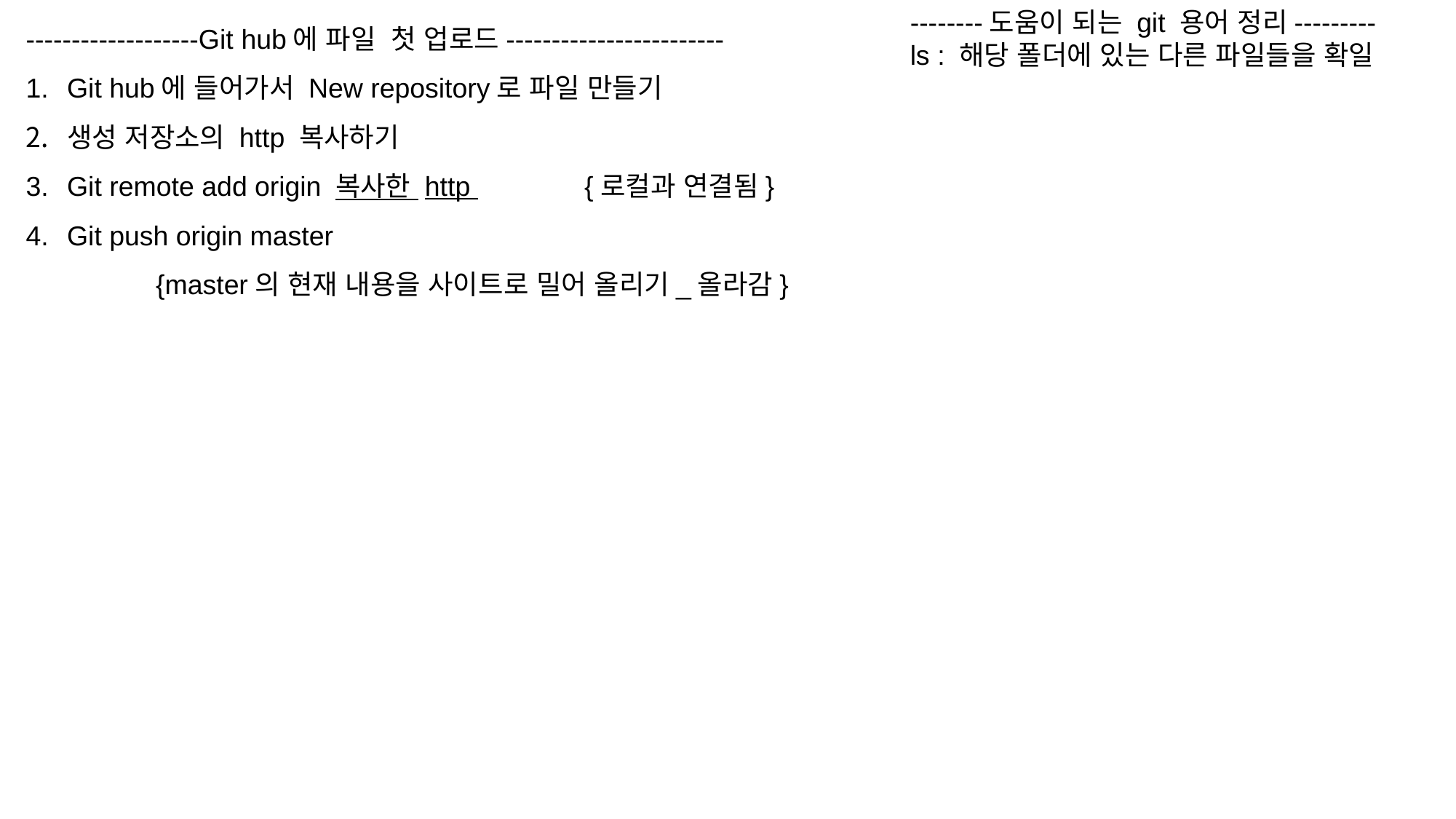

-------------------Git hub에 파일  첫 업로드------------------------
Git hub에 들어가서 New repository로 파일 만들기
생성 저장소의 http 복사하기
Git remote add origin 복사한 http               {로컬과 연결됨}
Git push origin master
                 {master의 현재 내용을 사이트로 밀어 올리기_올라감}

--------도움이 되는 git 용어 정리---------
ls : 해당 폴더에 있는 다른 파일들을 확일